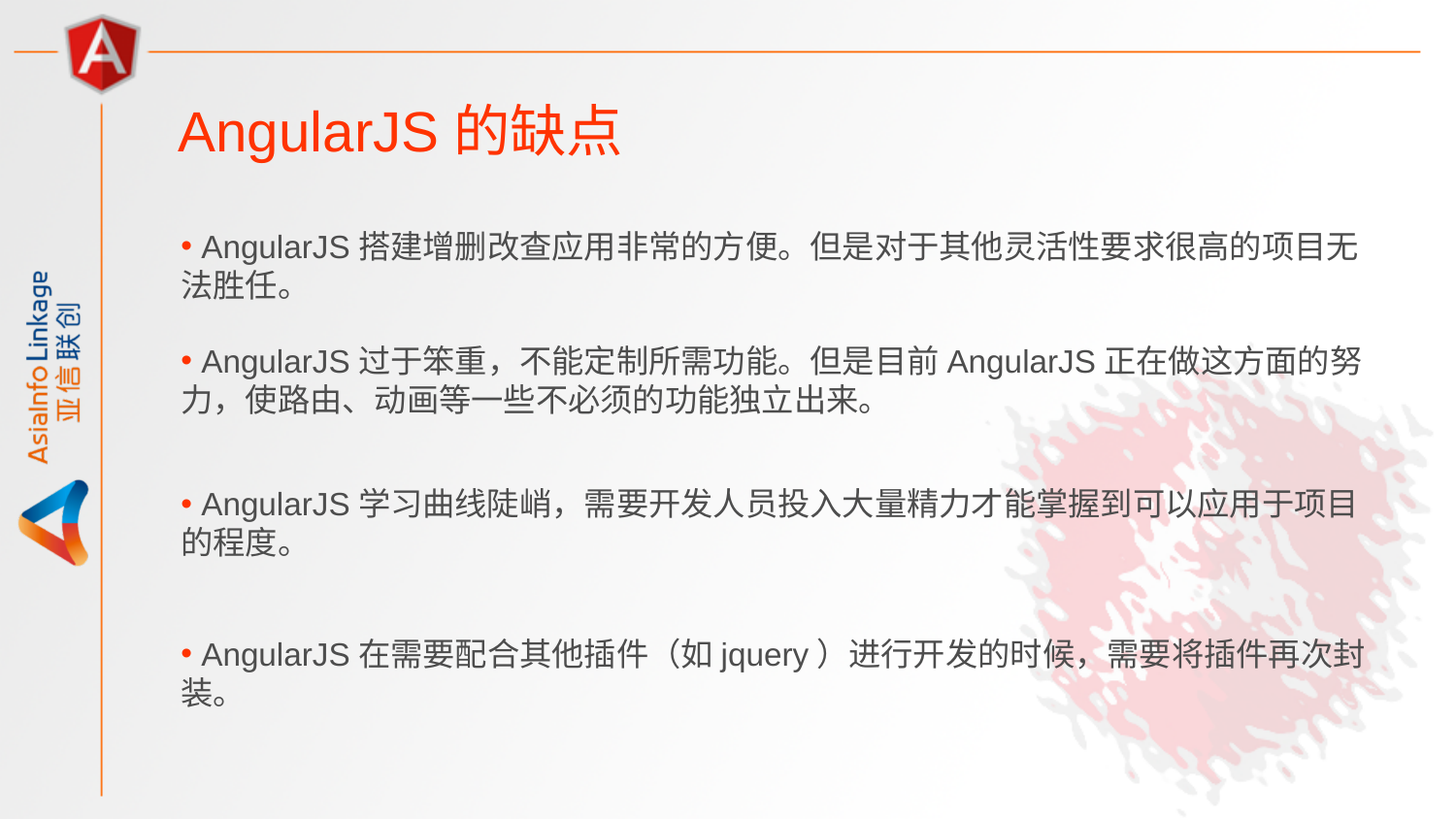

AngularJS的缺点
 AngularJS搭建增删改查应用非常的方便。但是对于其他灵活性要求很高的项目无法胜任。
 AngularJS过于笨重，不能定制所需功能。但是目前AngularJS正在做这方面的努力，使路由、动画等一些不必须的功能独立出来。
 AngularJS学习曲线陡峭，需要开发人员投入大量精力才能掌握到可以应用于项目的程度。
 AngularJS在需要配合其他插件（如jquery）进行开发的时候，需要将插件再次封装。